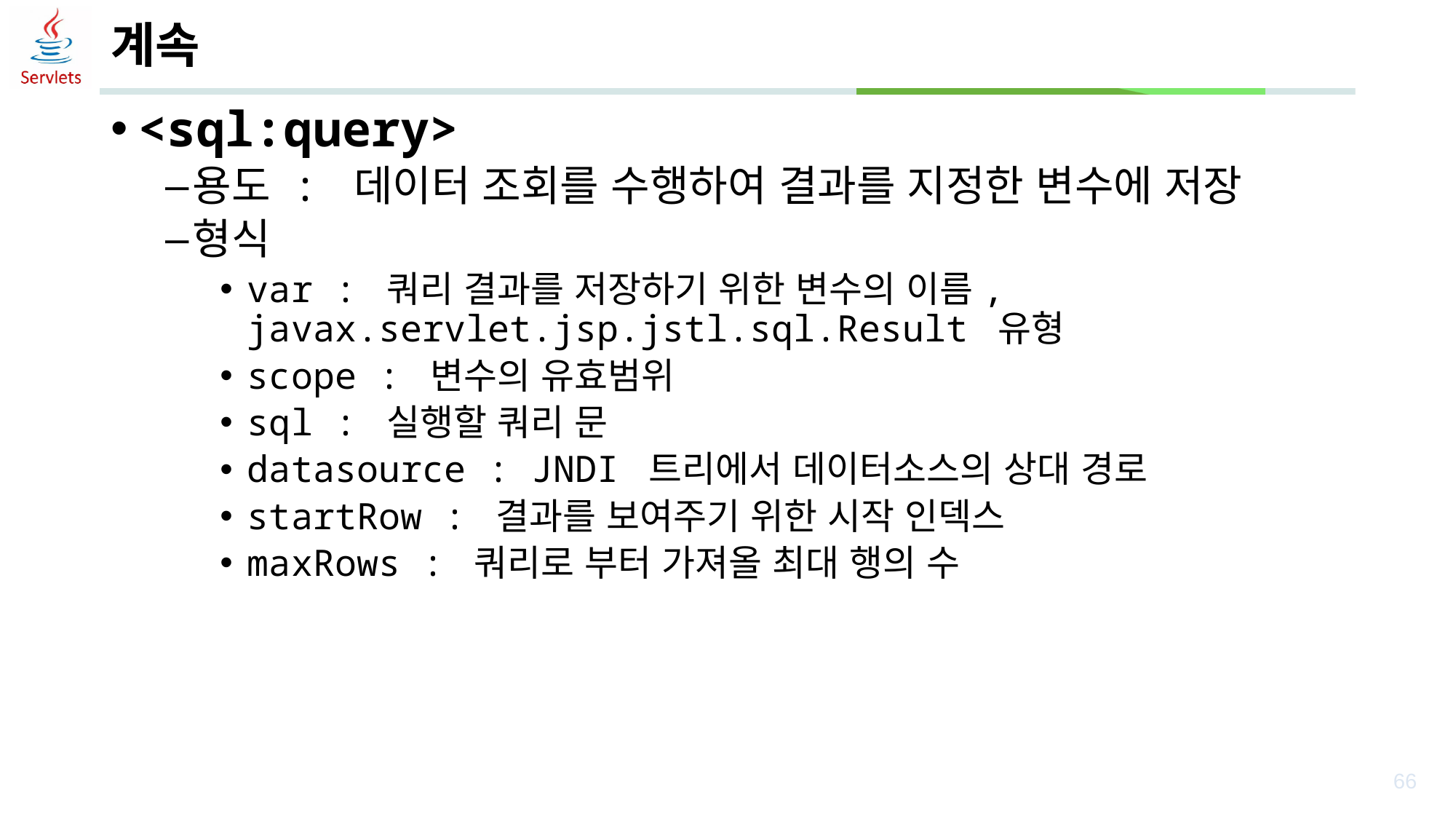

# 계속
<sql:query>
용도 : 데이터 조회를 수행하여 결과를 지정한 변수에 저장
형식
var : 쿼리 결과를 저장하기 위한 변수의 이름, javax.servlet.jsp.jstl.sql.Result 유형
scope : 변수의 유효범위
sql : 실행할 쿼리 문
datasource : JNDI 트리에서 데이터소스의 상대 경로
startRow : 결과를 보여주기 위한 시작 인덱스
maxRows : 쿼리로 부터 가져올 최대 행의 수
66